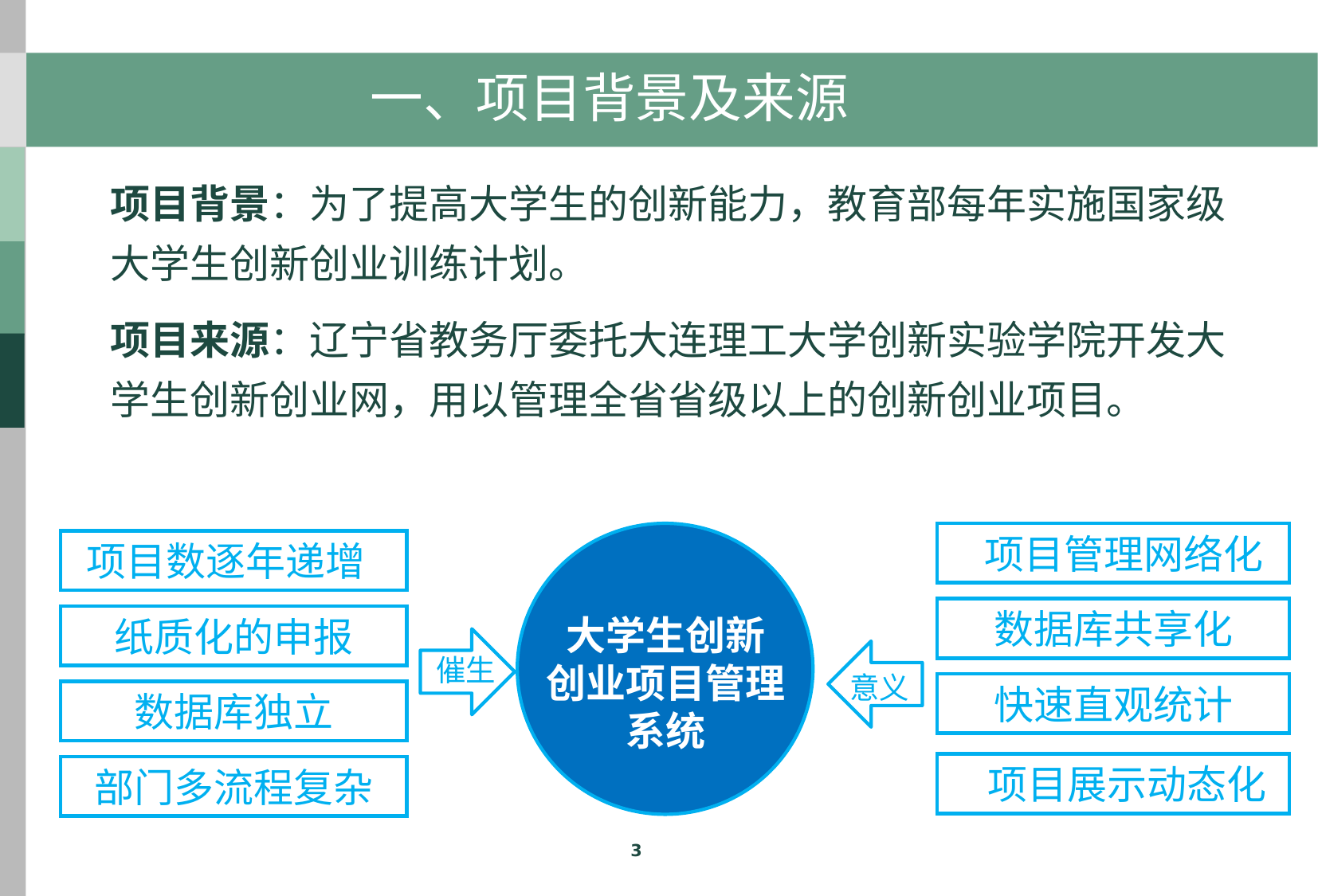

# 一、项目背景及来源
项目背景：为了提高大学生的创新能力，教育部每年实施国家级大学生创新创业训练计划。
项目来源：辽宁省教务厅委托大连理工大学创新实验学院开发大学生创新创业网，用以管理全省省级以上的创新创业项目。
  项目管理网络化
数据库共享化

意义
快速直观统计
   项目展示动态化

大学生创新
创业项目管理系统
 项目数逐年递增

催生
数据库独立
部门多流程复杂
纸质化的申报
3